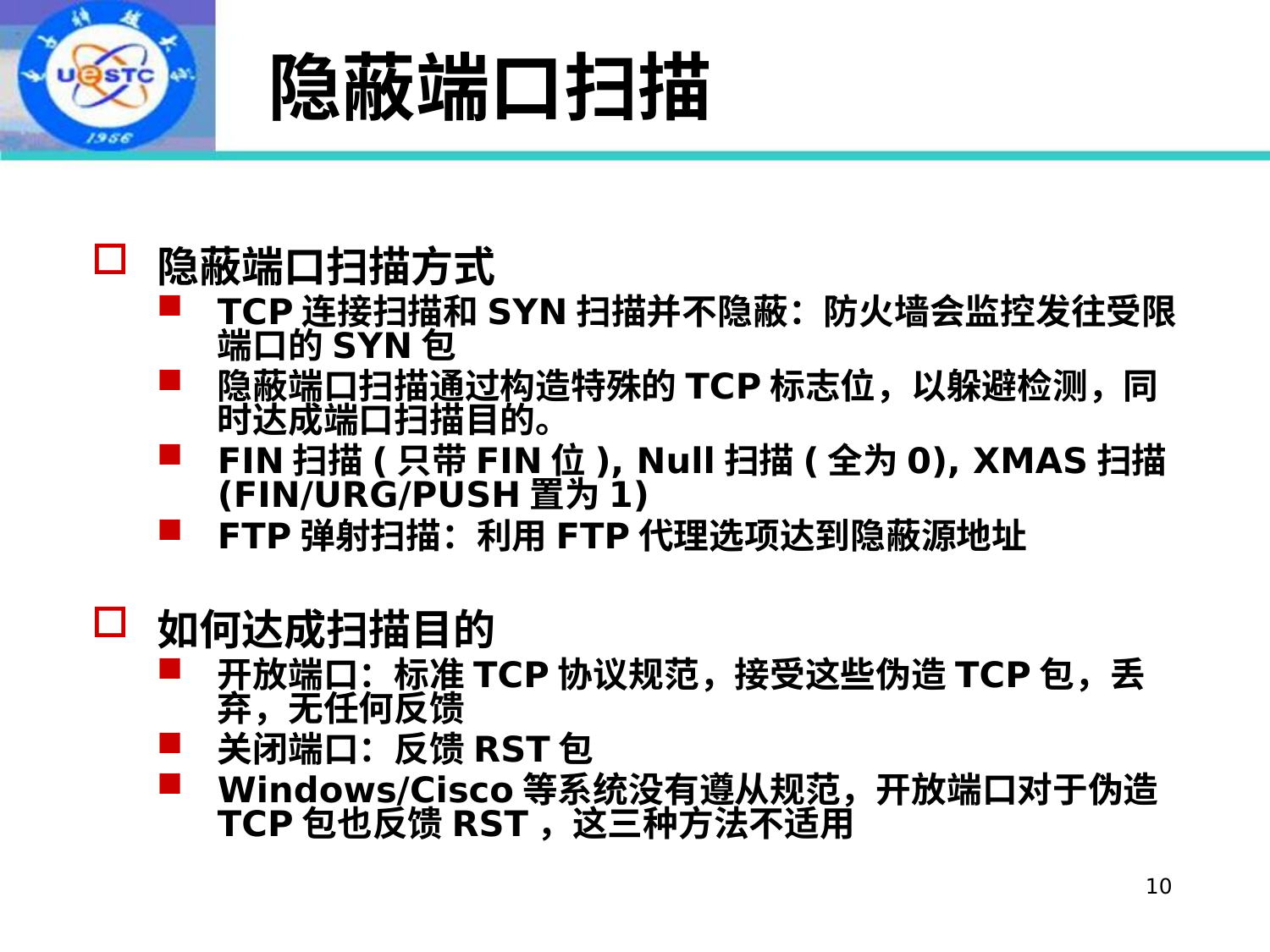

# 隐蔽端口扫描
隐蔽端口扫描方式
TCP连接扫描和SYN扫描并不隐蔽：防火墙会监控发往受限端口的SYN包
隐蔽端口扫描通过构造特殊的TCP标志位，以躲避检测，同时达成端口扫描目的。
FIN扫描(只带FIN位), Null扫描(全为0), XMAS扫描(FIN/URG/PUSH置为1)
FTP弹射扫描：利用FTP代理选项达到隐蔽源地址

如何达成扫描目的
开放端口：标准TCP协议规范，接受这些伪造TCP包，丢弃，无任何反馈
关闭端口：反馈RST包
Windows/Cisco等系统没有遵从规范，开放端口对于伪造TCP包也反馈RST，这三种方法不适用
10